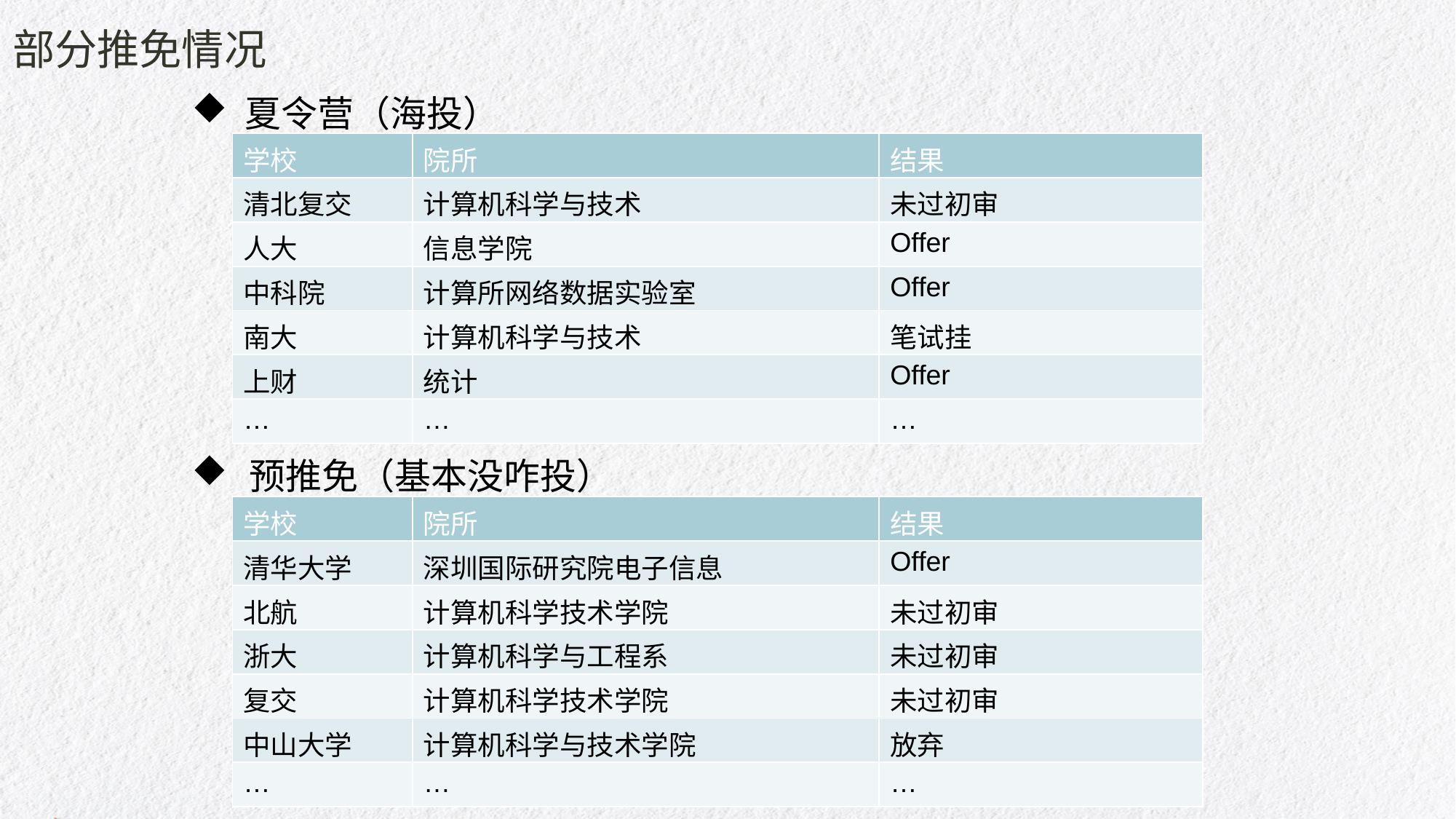

部分推免情况
 夏令营（海投）
| 学校 | 院所 | 结果 |
| --- | --- | --- |
| 清北复交 | 计算机科学与技术 | 未过初审 |
| 人大 | 信息学院 | Offer |
| 中科院 | 计算所网络数据实验室 | Offer |
| 南大 | 计算机科学与技术 | 笔试挂 |
| 上财 | 统计 | Offer |
| … | … | … |
e7d195523061f1c0c2b73831c94a3edc981f60e396d3e182073EE1468018468A7F192AE5E5CD515B6C3125F8AF6E4EE646174E8CF0B46FD19828DCE8CDA3B3A044A74F0E769C5FA8CB87AB6FC303C8BA3785FAC64AF5424764E128FECAE4CC72932BB65C8C121A0F41C1707D94688ED66335DC6AE12288BF2055523C0C26863D2CD4AC454A29EEC183CEF0375334B579
 预推免（基本没咋投）
| 学校 | 院所 | 结果 |
| --- | --- | --- |
| 清华大学 | 深圳国际研究院电子信息 | Offer |
| 北航 | 计算机科学技术学院 | 未过初审 |
| 浙大 | 计算机科学与工程系 | 未过初审 |
| 复交 | 计算机科学技术学院 | 未过初审 |
| 中山大学 | 计算机科学与技术学院 | 放弃 |
| … | … | … |